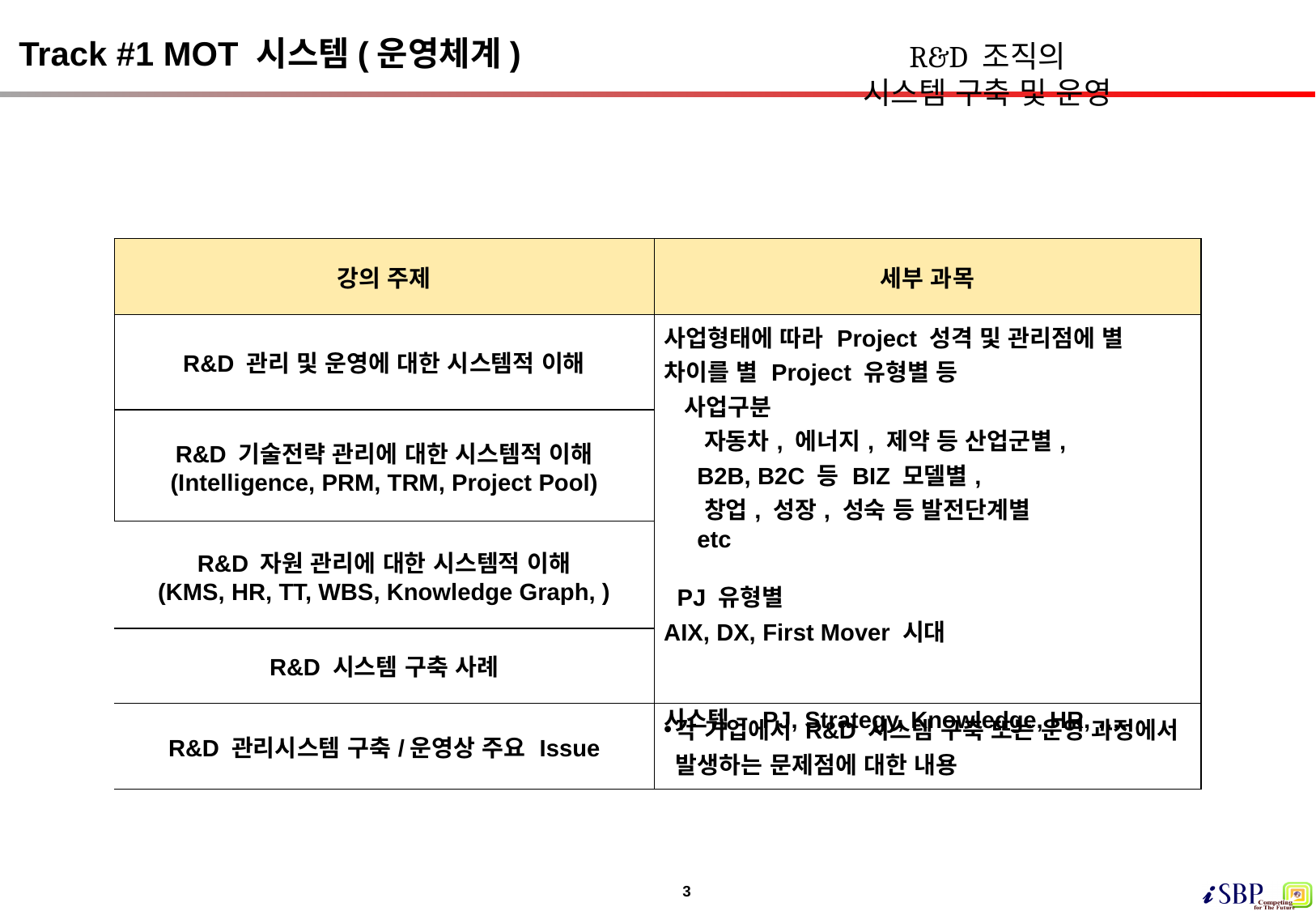

Track #1 MOT 시스템(운영체계)
R&D 조직의
시스템 구축 및 운영
| 강의 주제 | 세부 과목 |
| --- | --- |
| R&D 관리 및 운영에 대한 시스템적 이해 | 사업형태에 따라 Project 성격 및 관리점에 별 차이를 별 Project 유형별 등 사업구분 자동차, 에너지, 제약 등 산업군별, B2B, B2C 등 BIZ 모델별, 창업, 성장, 성숙 등 발전단계별 etc PJ 유형별 AIX, DX, First Mover 시대 시스템 – PJ, Strategy, Knowledge, HR, …. |
| R&D 기술전략 관리에 대한 시스템적 이해 (Intelligence, PRM, TRM, Project Pool) |  |
| R&D 자원 관리에 대한 시스템적 이해 (KMS, HR, TT, WBS, Knowledge Graph, ) |  |
| R&D 시스템 구축 사례 |  |
| R&D 관리시스템 구축/운영상 주요 Issue | 각 기업에서 R&D 시스템 구축 또는 운영 과정에서 발생하는 문제점에 대한 내용 |
3